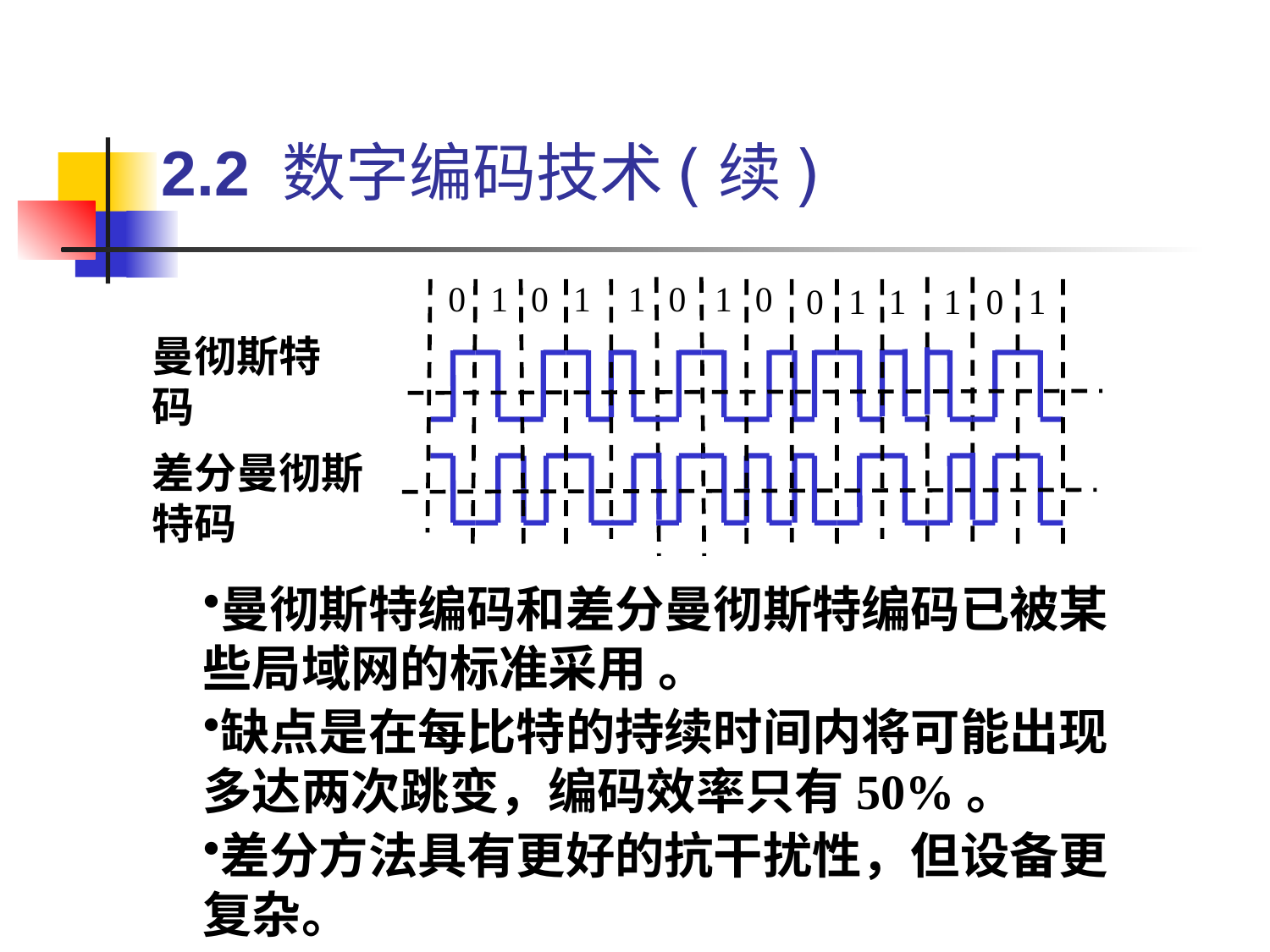

# 2.2 数字编码技术(续)
0
1
0
1
1
0
1
0
0
1
1
1
0
1

曼彻斯特码

差分曼彻斯特码

曼彻斯特编码和差分曼彻斯特编码已被某些局域网的标准采用 。
缺点是在每比特的持续时间内将可能出现多达两次跳变，编码效率只有50%。
差分方法具有更好的抗干扰性，但设备更复杂。